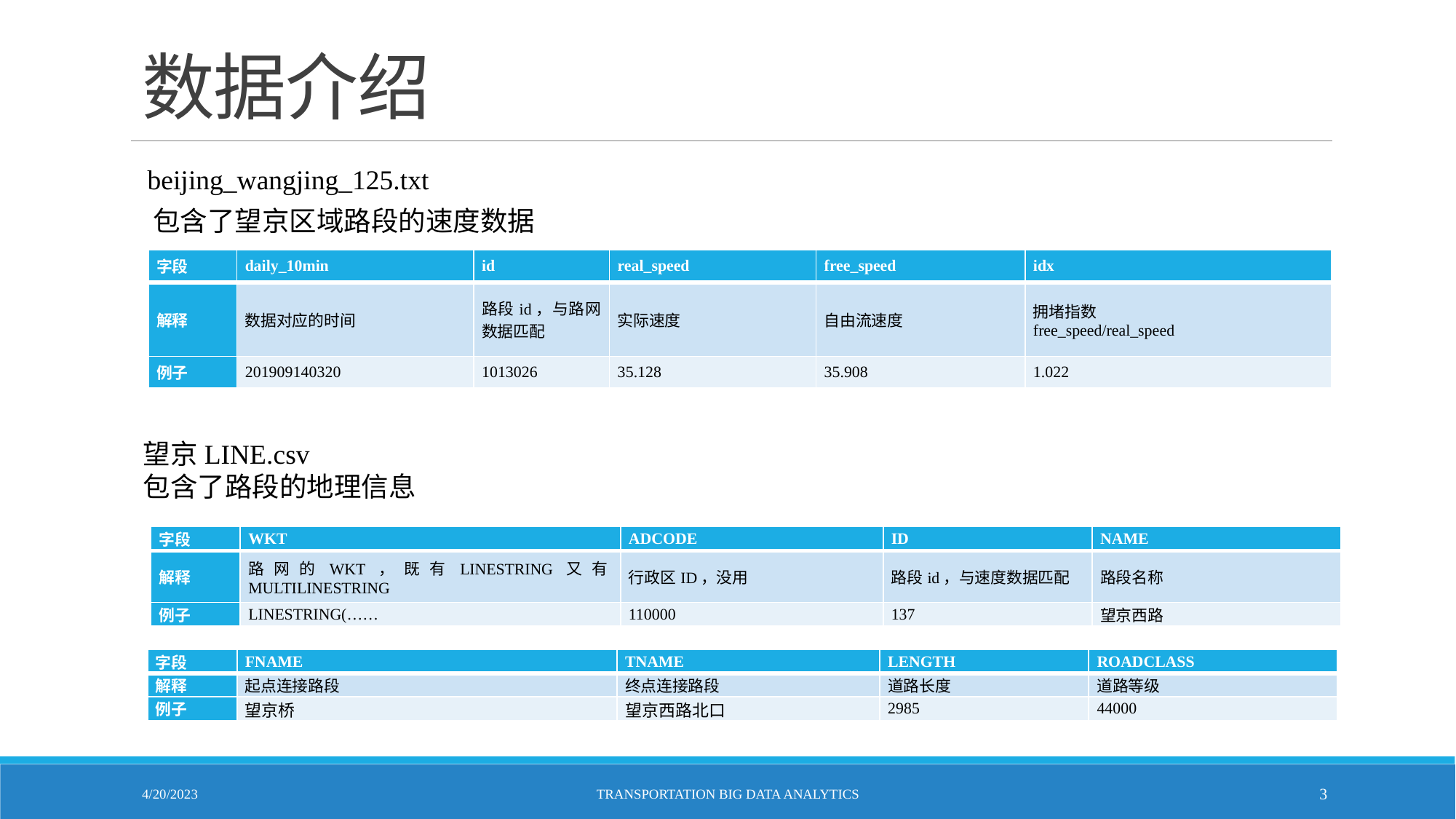

# 数据介绍
beijing_wangjing_125.txt
包含了望京区域路段的速度数据
| 字段 | daily\_10min | id | real\_speed | free\_speed | idx |
| --- | --- | --- | --- | --- | --- |
| 解释 | 数据对应的时间 | 路段id，与路网数据匹配 | 实际速度 | 自由流速度 | 拥堵指数 free\_speed/real\_speed |
| 例子 | 201909140320 | 1013026 | 35.128 | 35.908 | 1.022 |
望京LINE.csv
包含了路段的地理信息
| 字段 | WKT | ADCODE | ID | NAME |
| --- | --- | --- | --- | --- |
| 解释 | 路网的WKT，既有LINESTRING又有MULTILINESTRING | 行政区ID，没用 | 路段id，与速度数据匹配 | 路段名称 |
| 例子 | LINESTRING(…… | 110000 | 137 | 望京西路 |
| 字段 | FNAME | TNAME | LENGTH | ROADCLASS |
| --- | --- | --- | --- | --- |
| 解释 | 起点连接路段 | 终点连接路段 | 道路长度 | 道路等级 |
| 例子 | 望京桥 | 望京西路北口 | 2985 | 44000 |
4/20/2023
Transportation Big Data Analytics
3